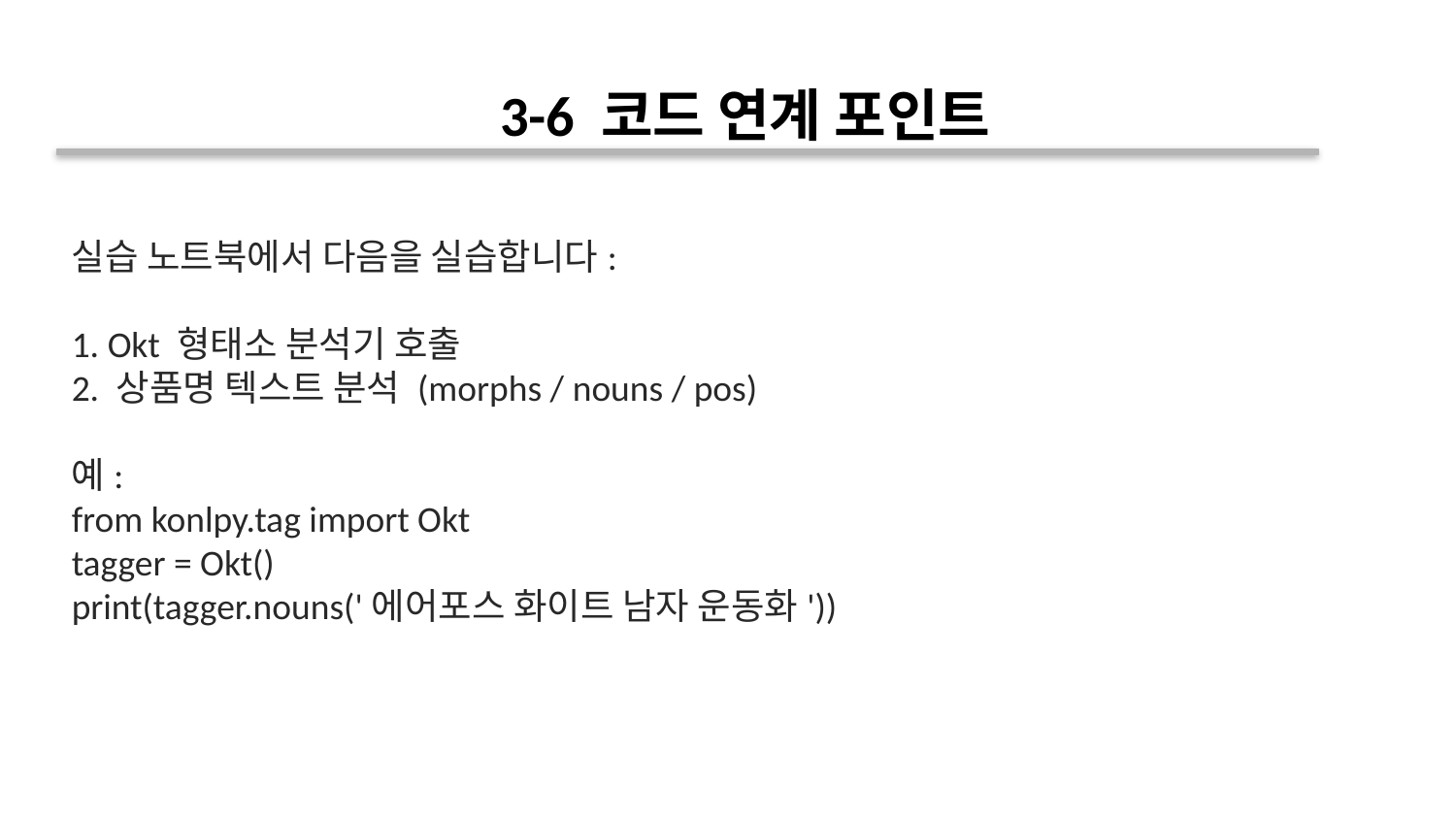

3-6 코드 연계 포인트

실습 노트북에서 다음을 실습합니다:
1. Okt 형태소 분석기 호출
2. 상품명 텍스트 분석 (morphs / nouns / pos)
예:
from konlpy.tag import Okt
tagger = Okt()
print(tagger.nouns('에어포스 화이트 남자 운동화'))